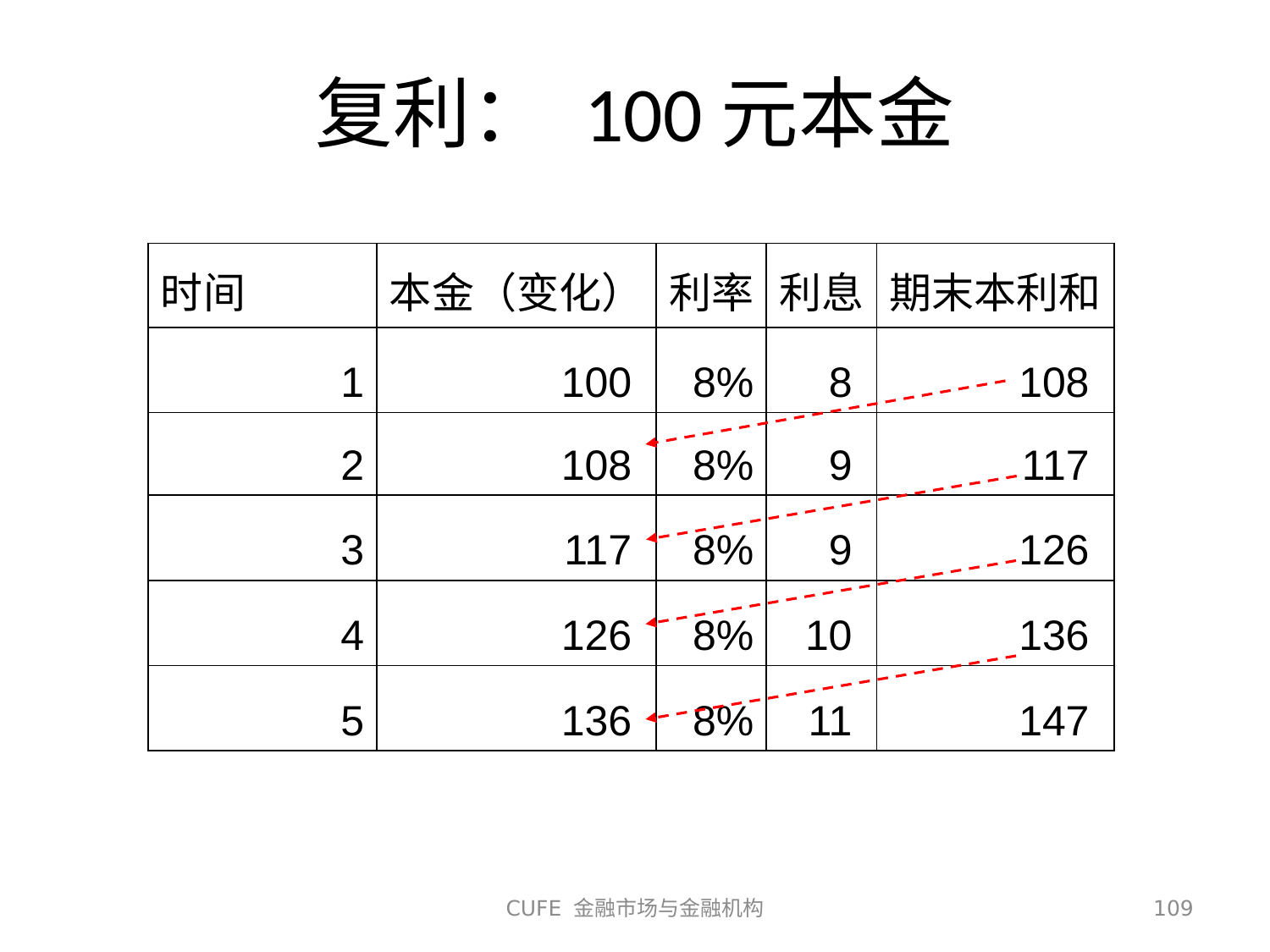

# 复利： 100元本金
| 时间 | 本金（变化） | 利率 | 利息 | 期末本利和 |
| --- | --- | --- | --- | --- |
| 1 | 100 | 8% | 8 | 108 |
| 2 | 108 | 8% | 9 | 117 |
| 3 | 117 | 8% | 9 | 126 |
| 4 | 126 | 8% | 10 | 136 |
| 5 | 136 | 8% | 11 | 147 |

CUFE 金融市场与金融机构
109